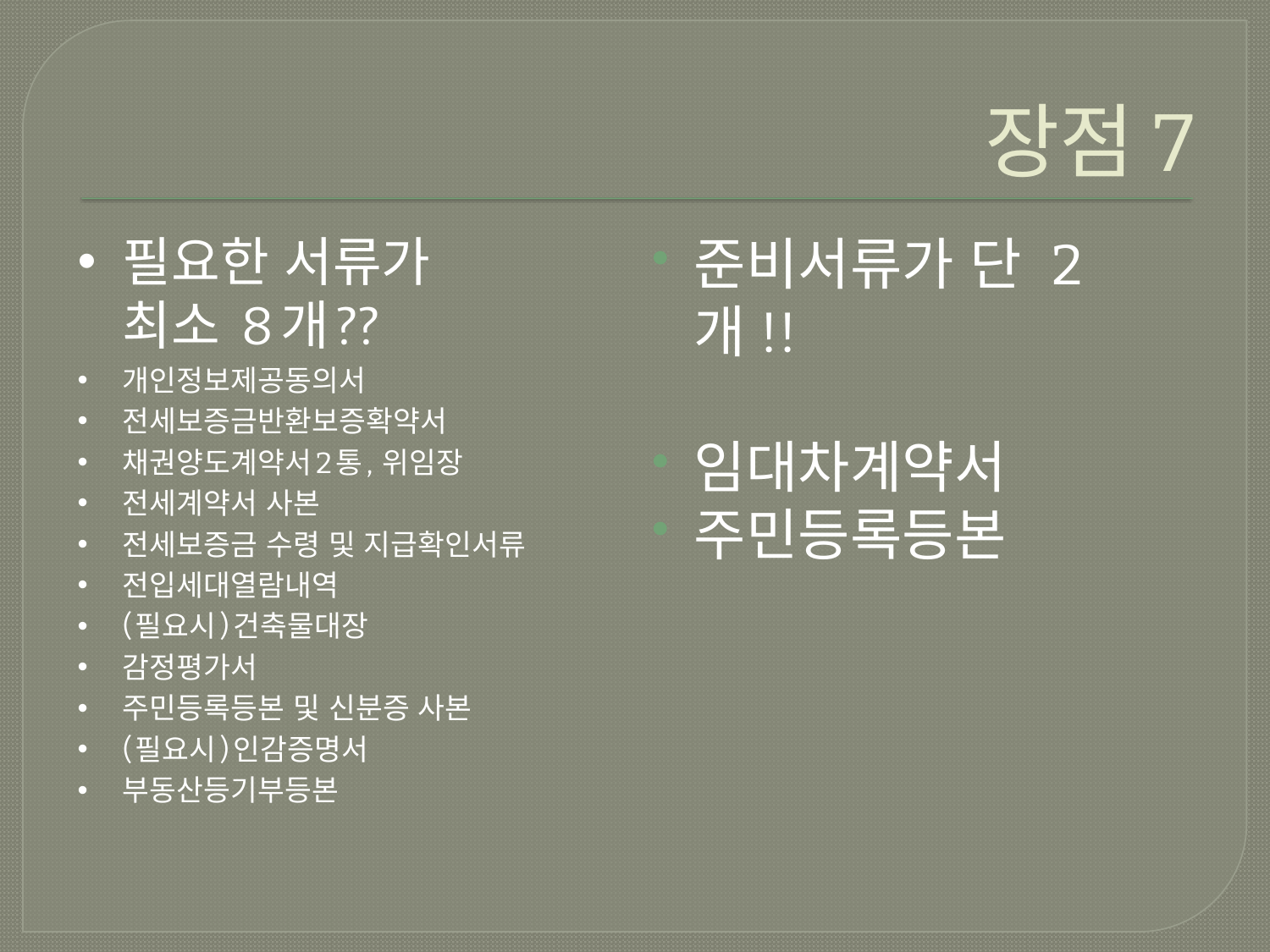

# 장점7

필요한 서류가 최소 8개??
개인정보제공동의서
전세보증금반환보증확약서
채권양도계약서2통, 위임장
전세계약서 사본
전세보증금 수령 및 지급확인서류
전입세대열람내역
(필요시)건축물대장
감정평가서
주민등록등본 및 신분증 사본
(필요시)인감증명서
부동산등기부등본

준비서류가 단 2개!!

임대차계약서
주민등록등본